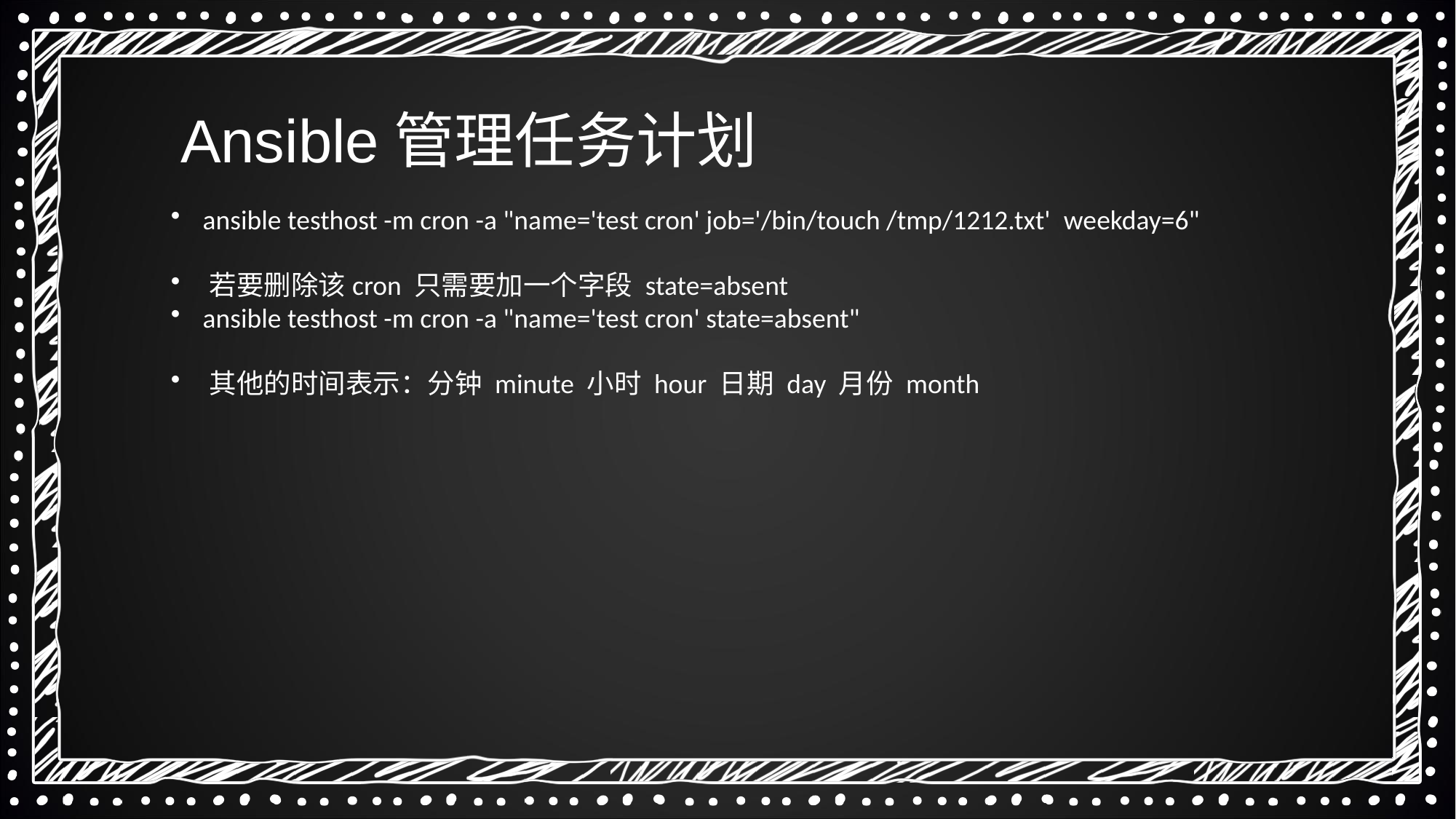

Ansible管理任务计划
 ansible testhost -m cron -a "name='test cron' job='/bin/touch /tmp/1212.txt'  weekday=6"

 若要删除该cron 只需要加一个字段 state=absent
 ansible testhost -m cron -a "name='test cron' state=absent"

 其他的时间表示：分钟 minute 小时 hour 日期 day 月份 month